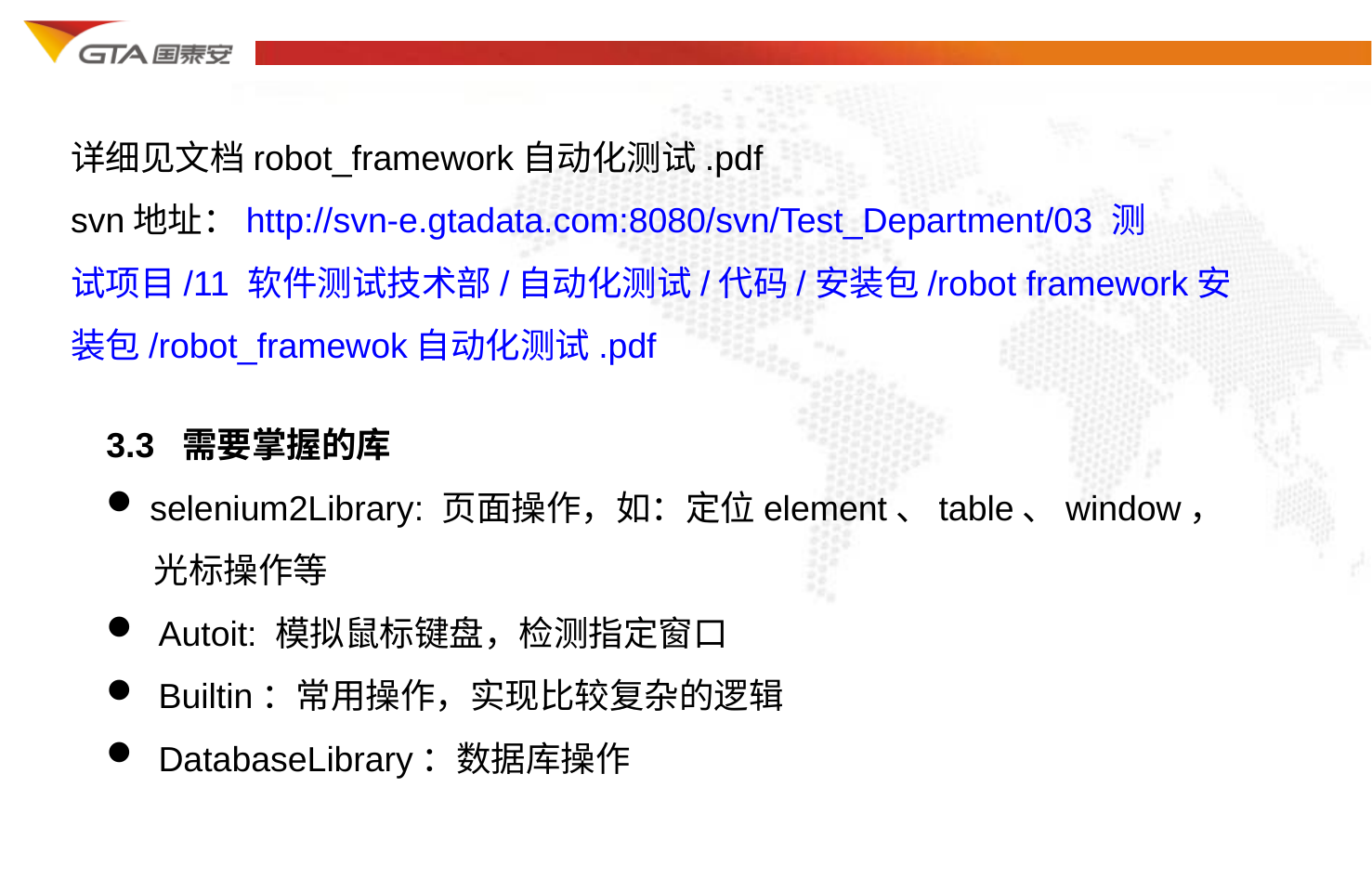

详细见文档robot_framework自动化测试.pdf
svn地址：http://svn-e.gtadata.com:8080/svn/Test_Department/03 测
试项目/11 软件测试技术部/自动化测试/代码/安装包/robot framework安
装包/robot_framewok自动化测试.pdf
3.3  需要掌握的库
selenium2Library: 页面操作，如：定位element、table、window，
     光标操作等
Autoit: 模拟鼠标键盘，检测指定窗口
Builtin：常用操作，实现比较复杂的逻辑
DatabaseLibrary：数据库操作